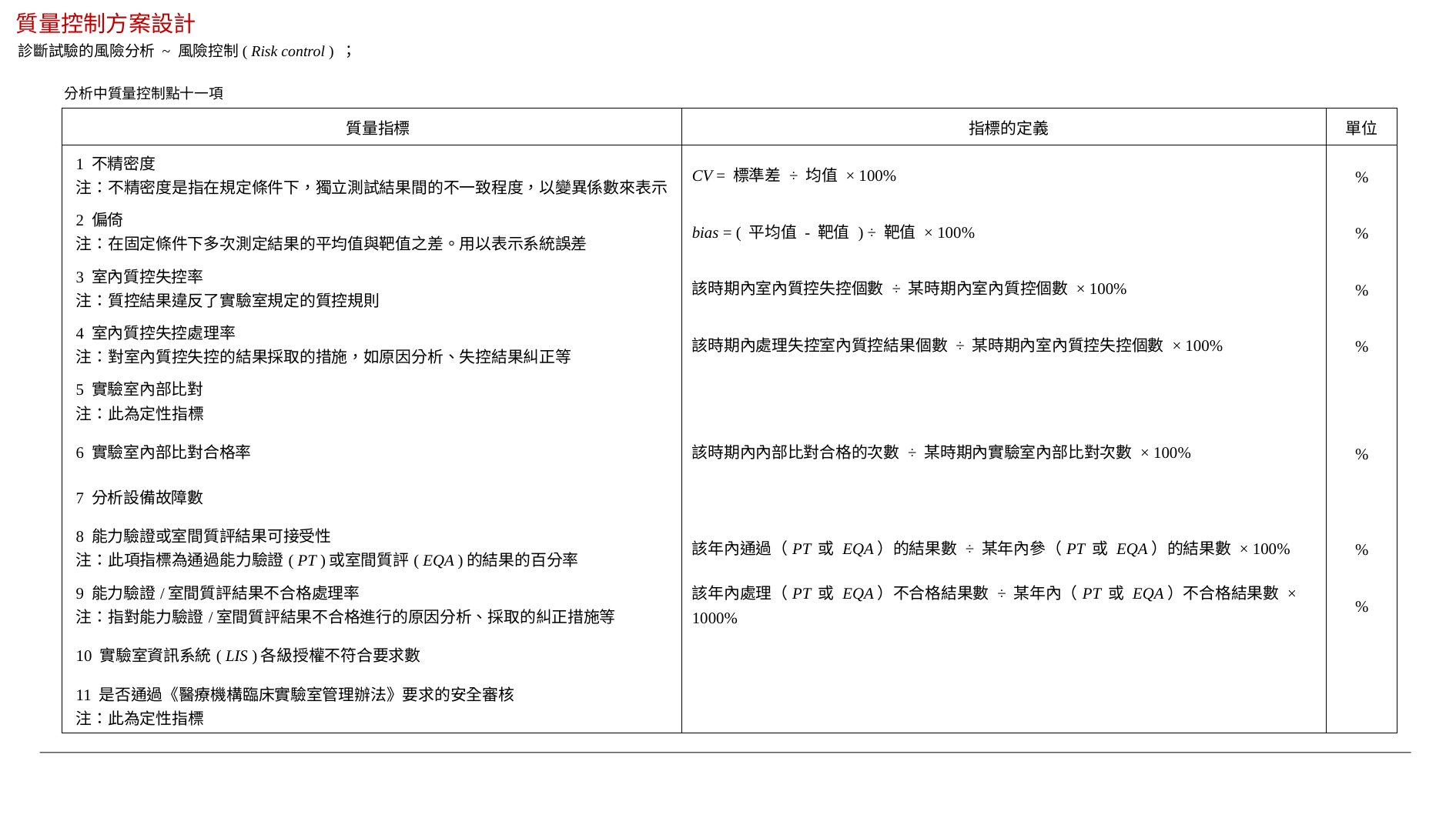

質量控制方案設計
診斷試驗的風險分析 ~ 風險控制( Risk control ) ；
分析中質量控制點十一項
|  | 質量指標 |  | 指標的定義 | 單位 |
| --- | --- | --- | --- | --- |
|  | 1 不精密度 注：不精密度是指在規定條件下，獨立測試結果間的不一致程度，以變異係數來表示 |  | CV = 標準差 ÷ 均值 × 100% | % |
|  | 2 偏倚 注：在固定條件下多次測定結果的平均值與靶值之差。用以表示系統誤差 |  | bias = ( 平均值 - 靶值 ) ÷ 靶值 × 100% | % |
|  | 3 室內質控失控率 注：質控結果違反了實驗室規定的質控規則 |  | 該時期內室內質控失控個數 ÷ 某時期內室內質控個數 × 100% | % |
|  | 4 室內質控失控處理率 注：對室內質控失控的結果採取的措施，如原因分析、失控結果糾正等 |  | 該時期內處理失控室內質控結果個數 ÷ 某時期內室內質控失控個數 × 100% | % |
|  | 5 實驗室內部比對 注：此為定性指標 |  |  |  |
|  | 6 實驗室內部比對合格率 |  | 該時期內內部比對合格的次數 ÷ 某時期內實驗室內部比對次數 × 100% | % |
|  | 7 分析設備故障數 |  |  |  |
|  | 8 能力驗證或室間質評結果可接受性 注：此項指標為通過能力驗證( PT )或室間質評( EQA )的結果的百分率 |  | 該年內通過（PT 或 EQA）的結果數 ÷ 某年內參（PT 或 EQA）的結果數 × 100% | % |
|  | 9 能力驗證/室間質評結果不合格處理率 注：指對能力驗證/室間質評結果不合格進行的原因分析、採取的糾正措施等 |  | 該年內處理（PT 或 EQA）不合格結果數 ÷ 某年內（PT 或 EQA）不合格結果數 × 1000% | % |
|  | 10 實驗室資訊系統( LIS )各級授權不符合要求數 |  |  |  |
|  | 11 是否通過《醫療機構臨床實驗室管理辦法》要求的安全審核 注：此為定性指標 |  |  |  |